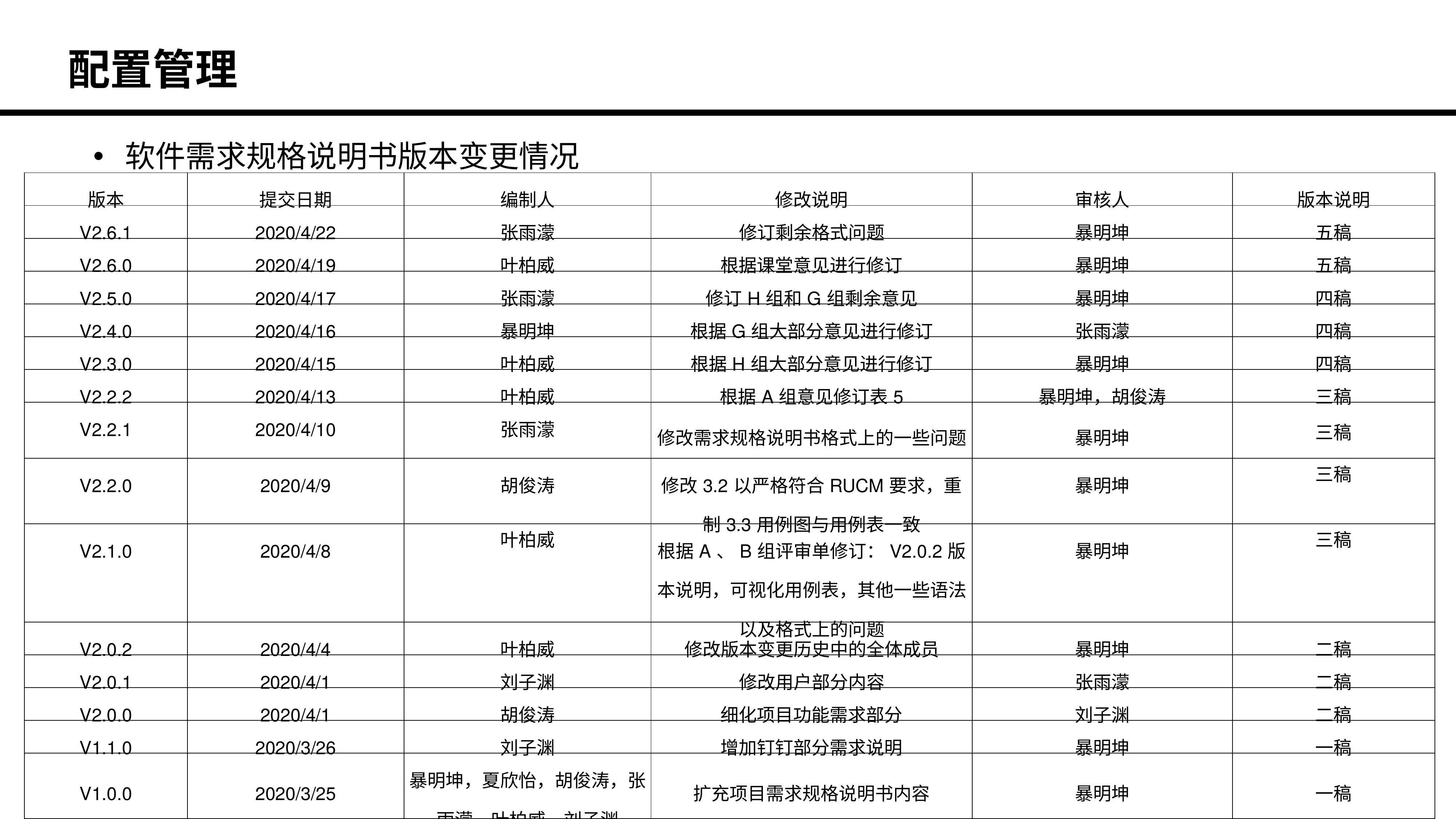

配置管理

软件需求规格说明书版本变更情况
| 版本 | 提交日期 | 编制人 | 修改说明 | 审核人 | 版本说明 |
| --- | --- | --- | --- | --- | --- |
| V2.6.1 | 2020/4/22 | 张雨濛 | 修订剩余格式问题 | 暴明坤 | 五稿 |
| V2.6.0 | 2020/4/19 | 叶柏威 | 根据课堂意见进行修订 | 暴明坤 | 五稿 |
| V2.5.0 | 2020/4/17 | 张雨濛 | 修订H组和G组剩余意见 | 暴明坤 | 四稿 |
| V2.4.0 | 2020/4/16 | 暴明坤 | 根据G组大部分意见进行修订 | 张雨濛 | 四稿 |
| V2.3.0 | 2020/4/15 | 叶柏威 | 根据H组大部分意见进行修订 | 暴明坤 | 四稿 |
| V2.2.2 | 2020/4/13 | 叶柏威 | 根据A组意见修订表5 | 暴明坤，胡俊涛 | 三稿 |
| V2.2.1 | 2020/4/10 | 张雨濛 | 修改需求规格说明书格式上的一些问题 | 暴明坤 | 三稿 |
| V2.2.0 | 2020/4/9 | 胡俊涛 | 修改3.2以严格符合RUCM要求，重制3.3用例图与用例表一致 | 暴明坤 | 三稿 |
| V2.1.0 | 2020/4/8 | 叶柏威 | 根据A、B组评审单修订：V2.0.2版本说明，可视化用例表，其他一些语法以及格式上的问题 | 暴明坤 | 三稿 |
| V2.0.2 | 2020/4/4 | 叶柏威 | 修改版本变更历史中的全体成员 | 暴明坤 | 二稿 |
| V2.0.1 | 2020/4/1 | 刘子渊 | 修改用户部分内容 | 张雨濛 | 二稿 |
| V2.0.0 | 2020/4/1 | 胡俊涛 | 细化项目功能需求部分 | 刘子渊 | 二稿 |
| V1.1.0 | 2020/3/26 | 刘子渊 | 增加钉钉部分需求说明 | 暴明坤 | 一稿 |
| V1.0.0 | 2020/3/25 | 暴明坤，夏欣怡，胡俊涛，张雨濛，叶柏威，刘子渊 | 扩充项目需求规格说明书内容 | 暴明坤 | 一稿 |
| V0.1.0 | 2020/3/22 | 张雨濛 | 搭建需求规格说明书框架，完成引言部分 | 暴明坤，夏欣怡，胡俊涛，张雨濛，叶柏威，刘子渊 | 初稿 |